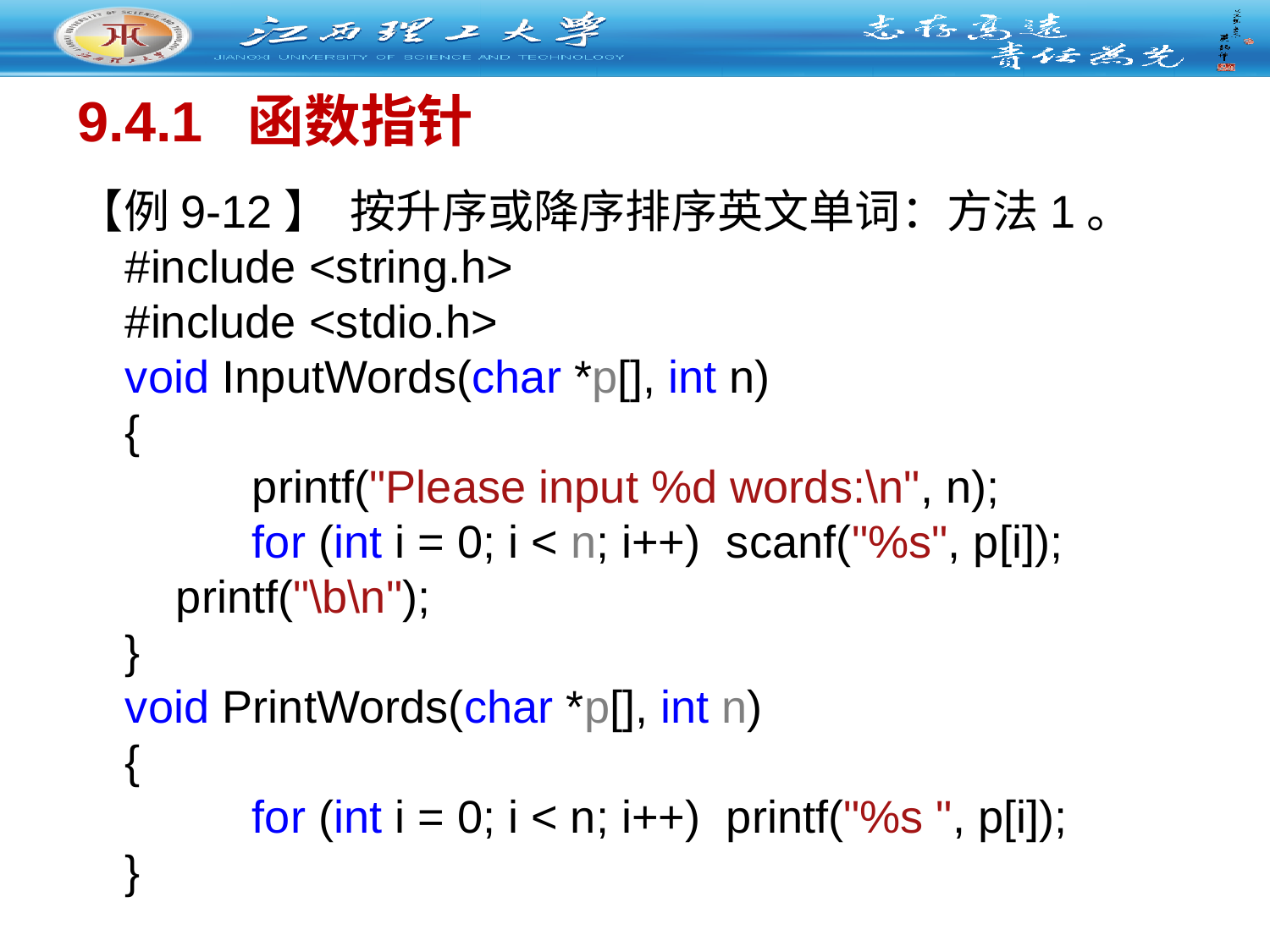

# 9.4.1  函数指针
【例9-12】  按升序或降序排序英文单词：方法1。
#include <string.h>
#include <stdio.h>
void InputWords(char *p[], int n)
{
 	printf("Please input %d words:\n", n);
 	for (int i = 0; i < n; i++)  scanf("%s", p[i]);
    printf("\b\n");
}
void PrintWords(char *p[], int n)
{
 	for (int i = 0; i < n; i++)  printf("%s ", p[i]);
}